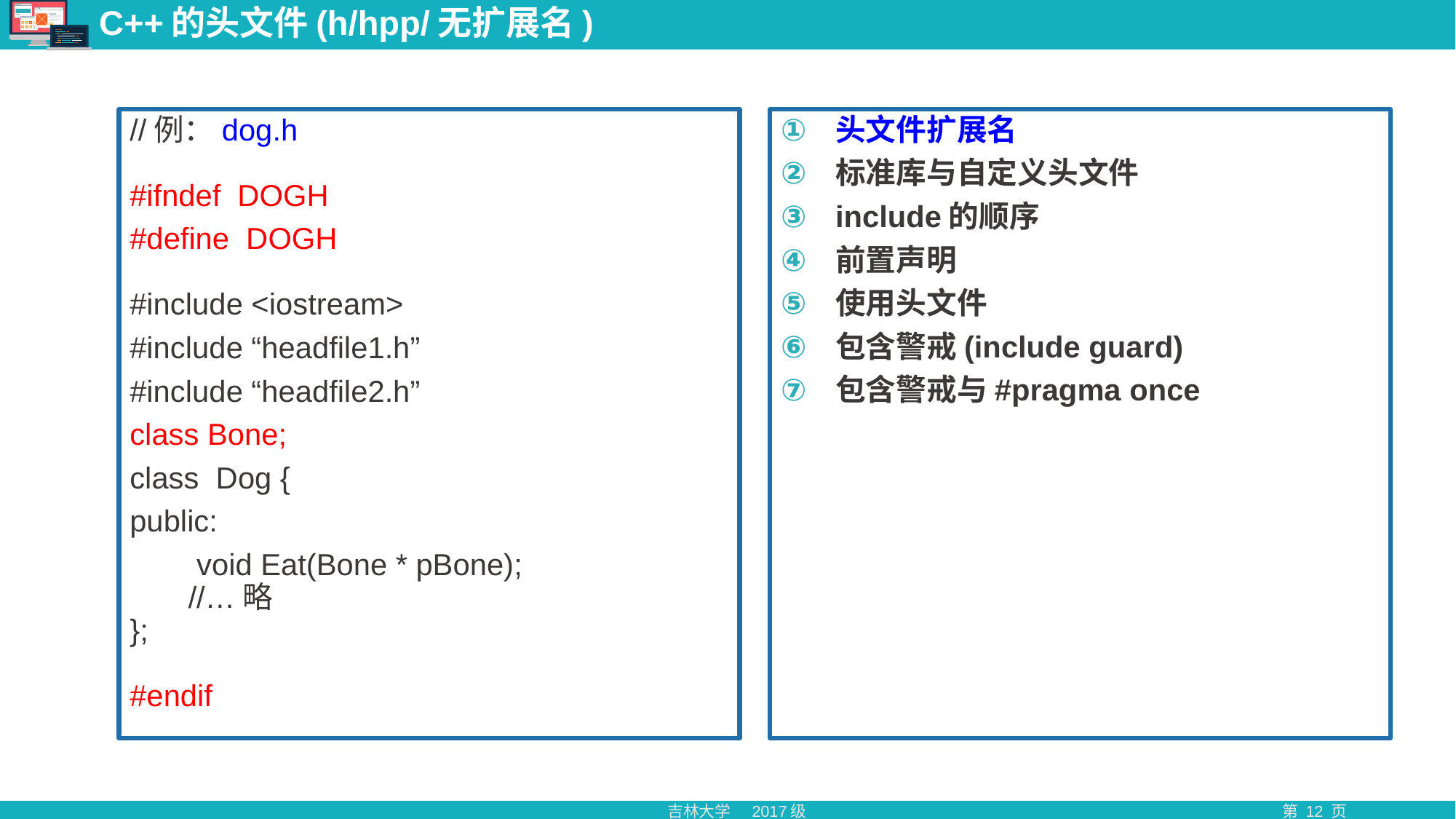

# C++的头文件(h/hpp/无扩展名)
//例：dog.h
#ifndef  DOGH
#define  DOGH
#include <iostream>
#include “headfile1.h”
#include “headfile2.h”
class Bone;
class  Dog {
public:
        void Eat(Bone * pBone);
       //…略
};
#endif

头文件扩展名
标准库与自定义头文件
include的顺序
前置声明
使用头文件
包含警戒(include guard)
包含警戒与#pragma once